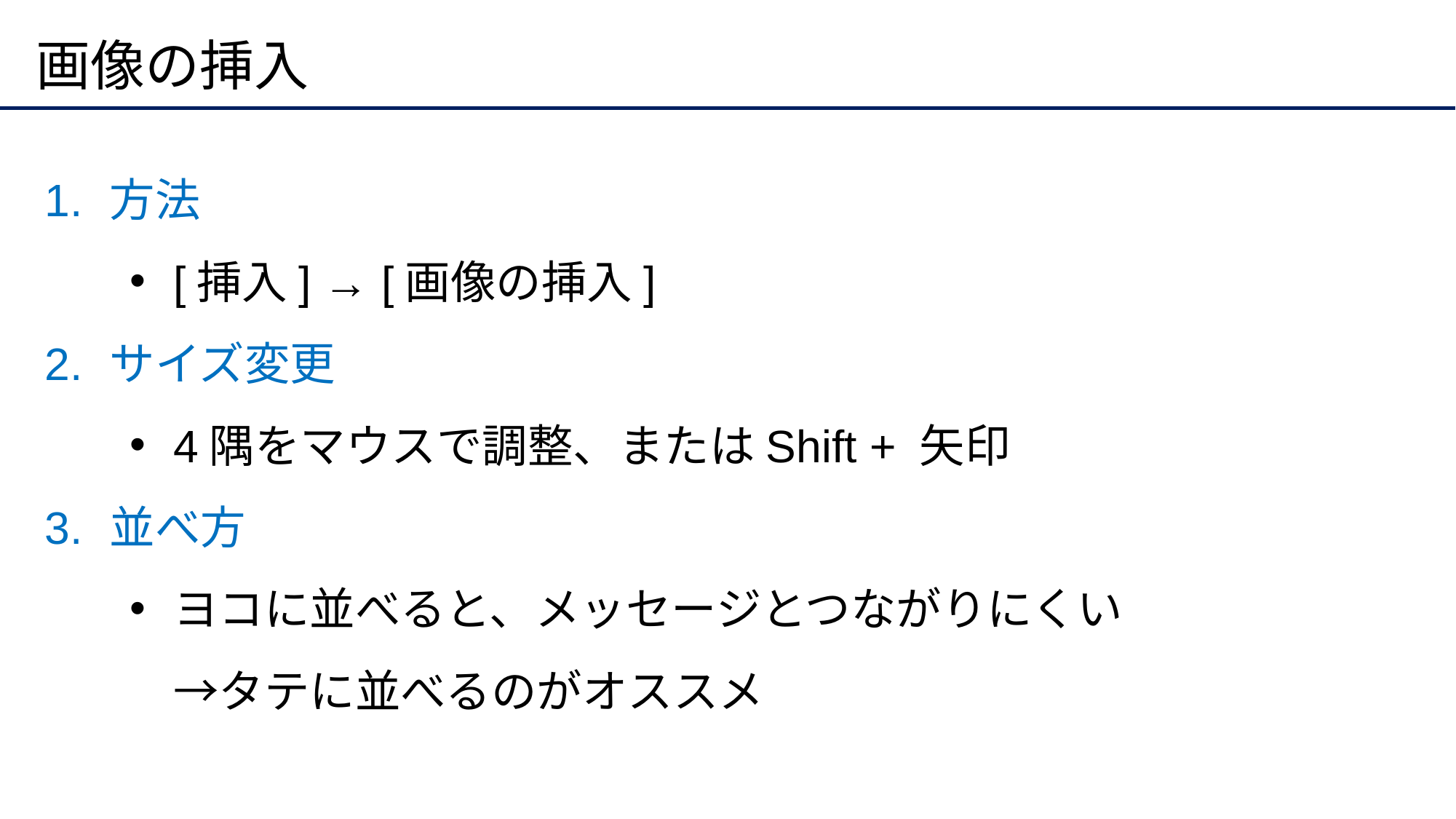

# 画像の挿入
方法
[挿入] → [画像の挿入]
サイズ変更
4隅をマウスで調整、またはShift + 矢印
並べ方
ヨコに並べると、メッセージとつながりにくい
→タテに並べるのがオススメ